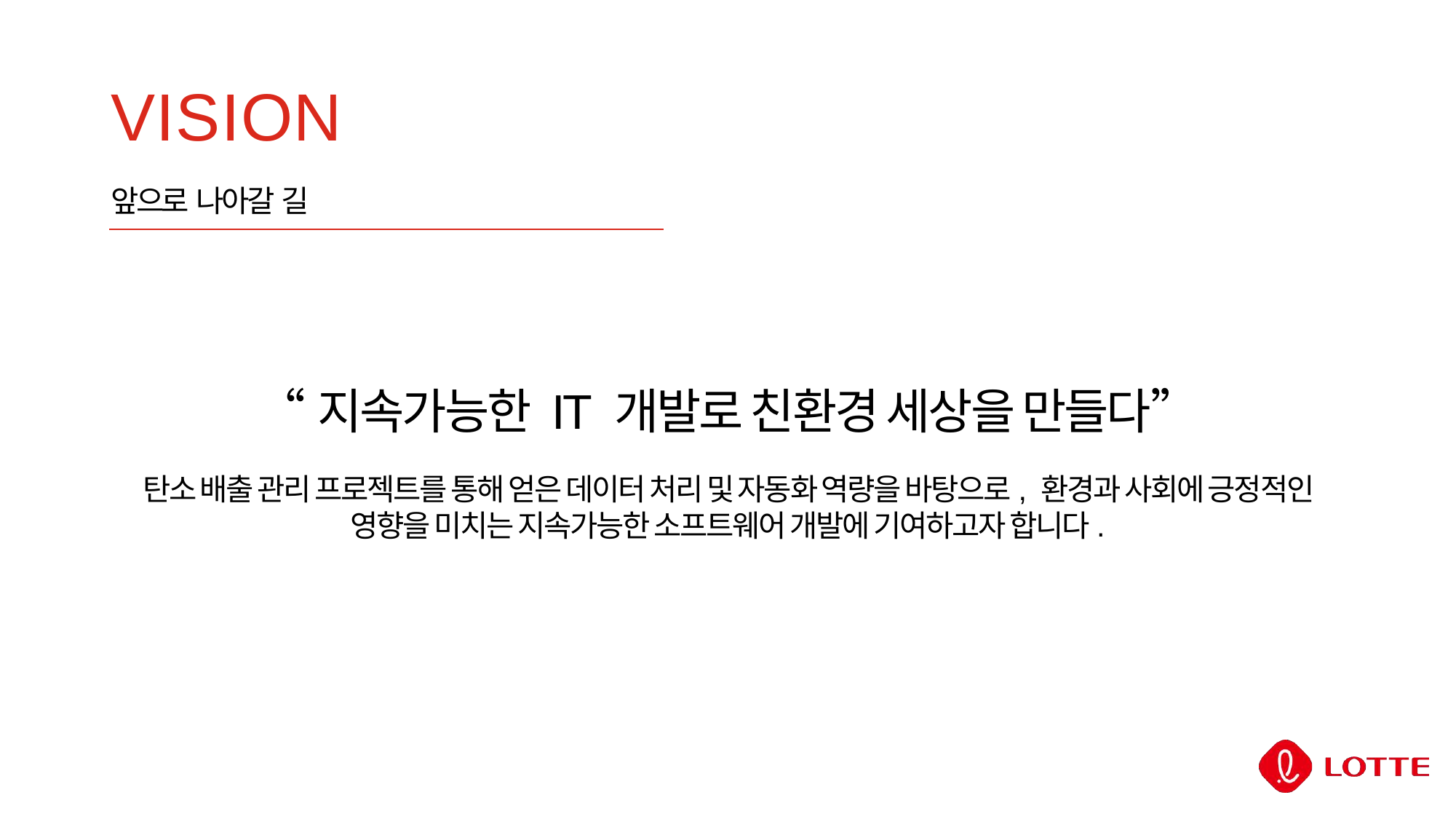

# VISION
앞으로 나아갈 길

“지속가능한 IT 개발로 친환경 세상을 만들다”
탄소 배출 관리 프로젝트를 통해 얻은 데이터 처리 및 자동화 역량을 바탕으로, 환경과 사회에 긍정적인 영향을 미치는 지속가능한 소프트웨어 개발에 기여하고자 합니다.